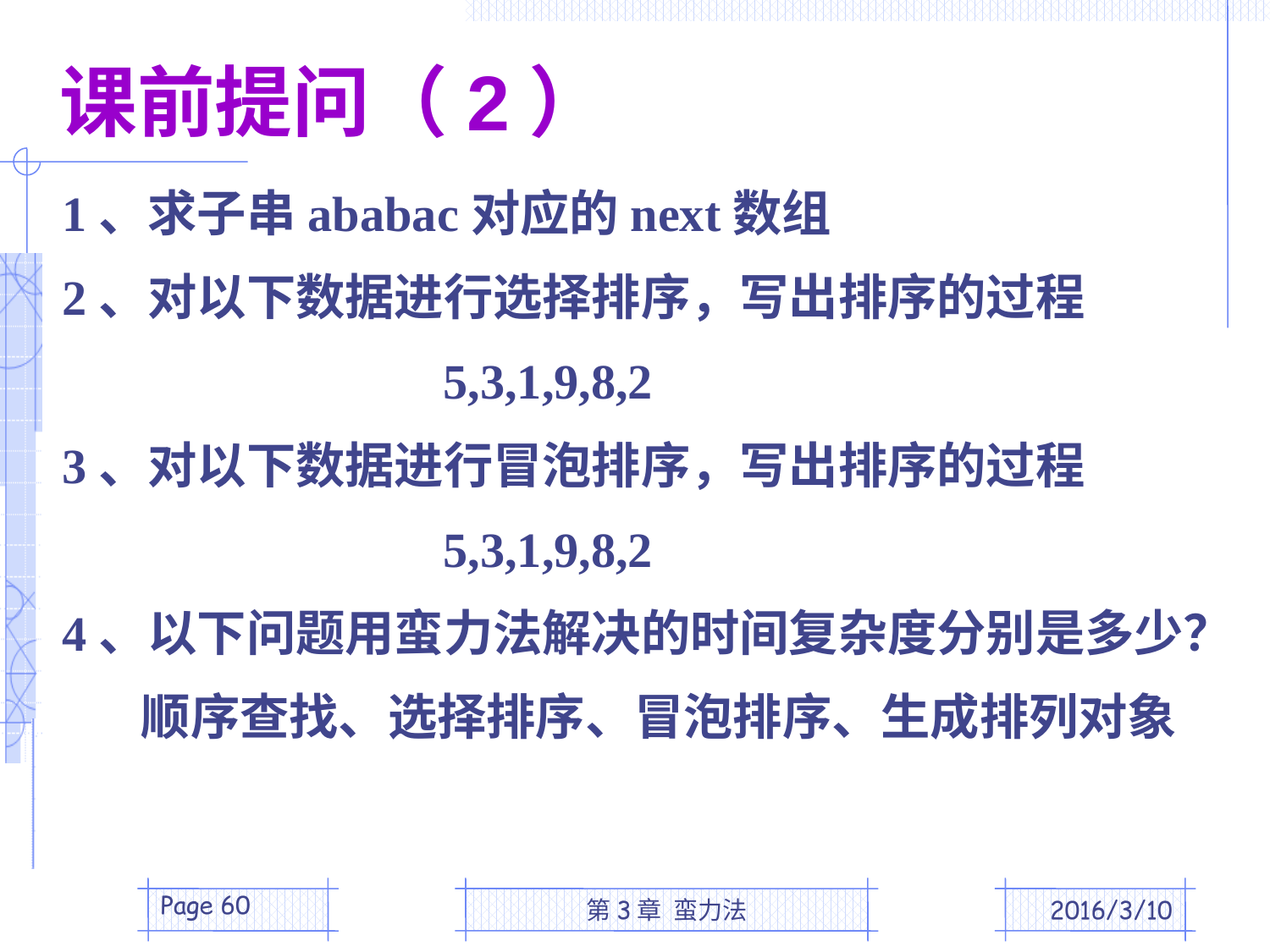

课前提问（2）
1、求子串ababac对应的next数组
2、对以下数据进行选择排序，写出排序的过程
                		5,3,1,9,8,2
3、对以下数据进行冒泡排序，写出排序的过程
			5,3,1,9,8,2
4、以下问题用蛮力法解决的时间复杂度分别是多少？
      顺序查找、选择排序、冒泡排序、生成排列对象
Page 60
第3章  蛮力法
2016/3/10